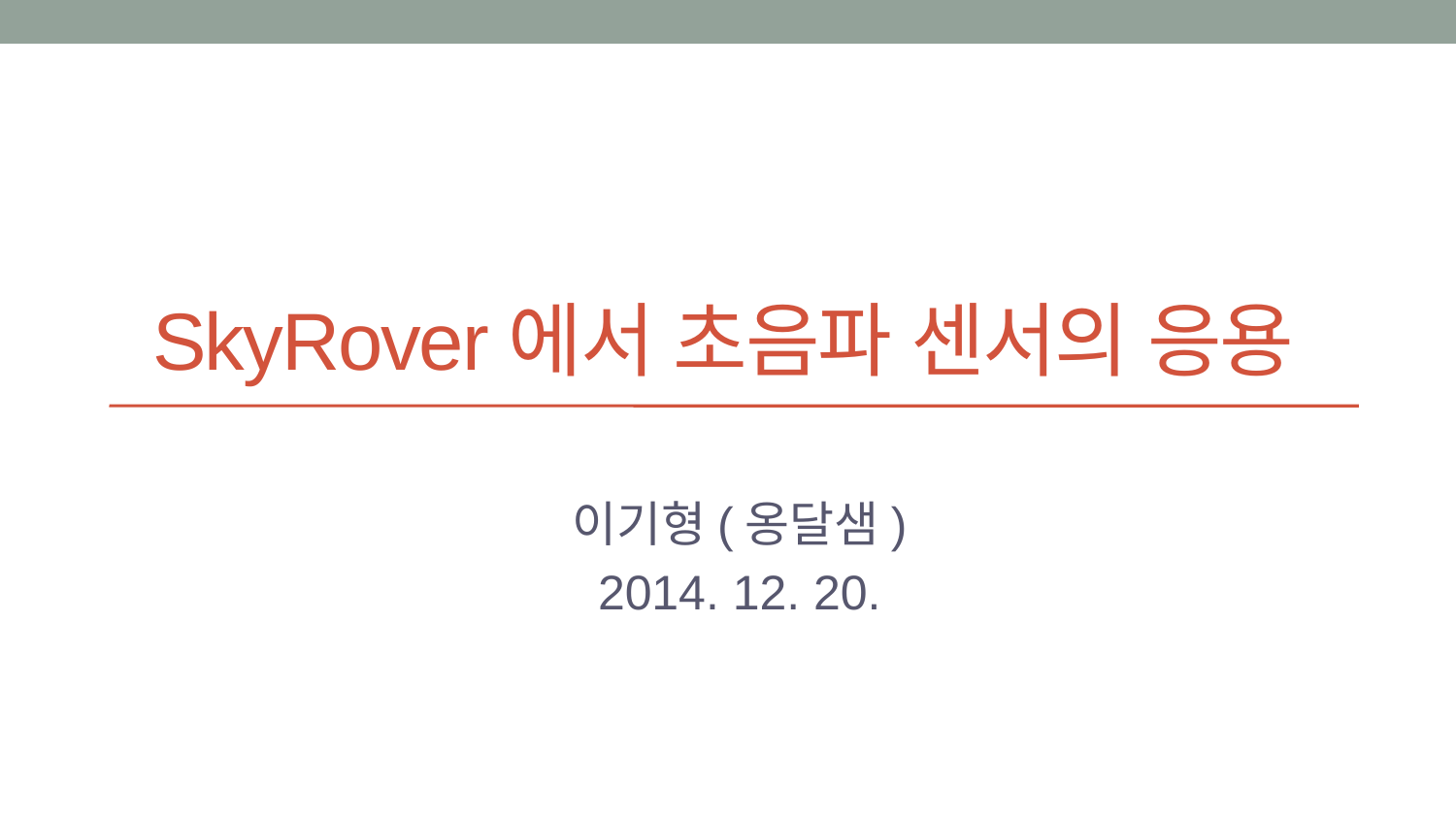

# SkyRover에서 초음파 센서의 응용

이기형(옹달샘)
2014. 12. 20.